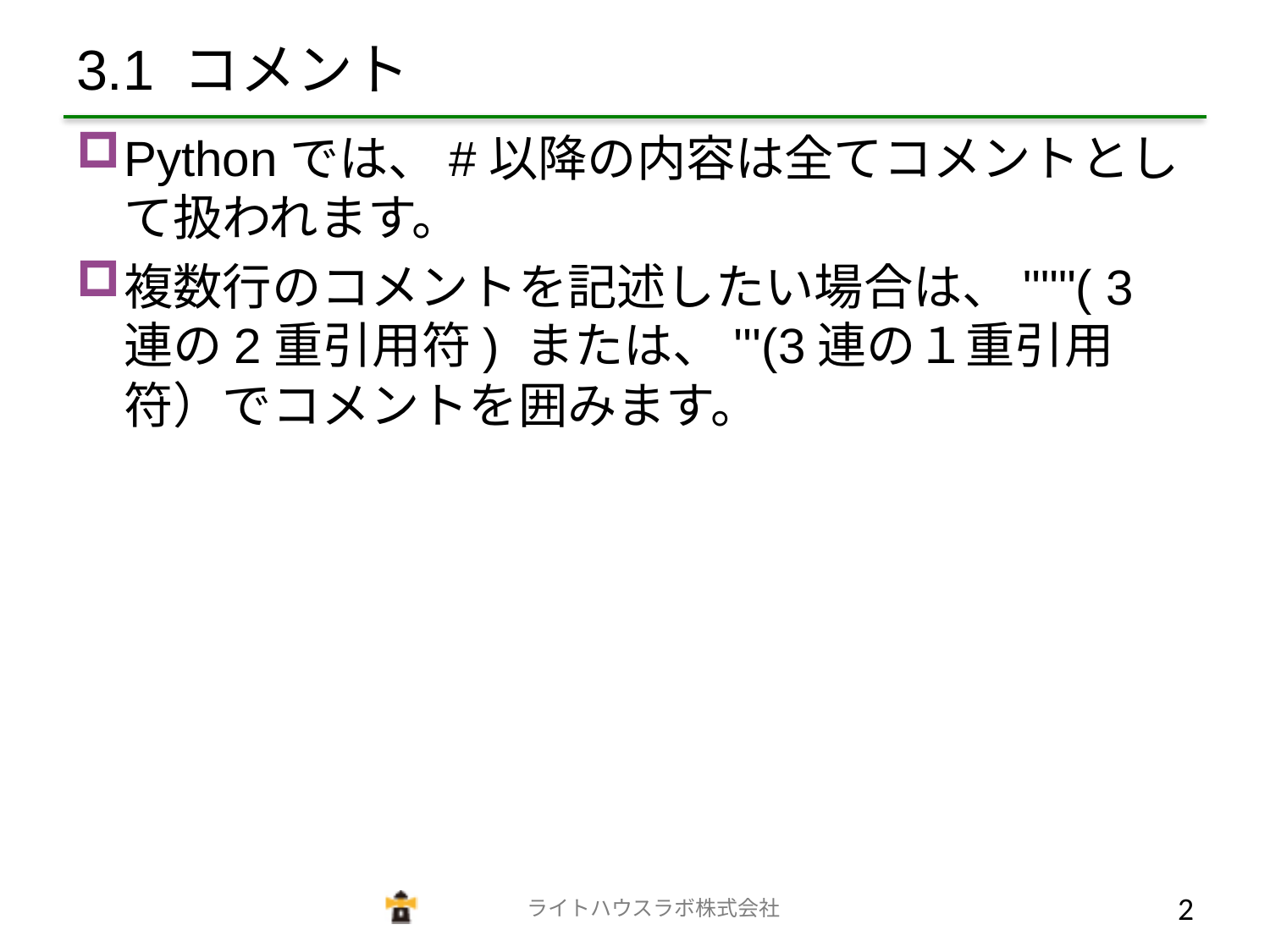

# 3.1 コメント
Pythonでは、#以降の内容は全てコメントとして扱われます。
複数行のコメントを記述したい場合は、"""( 3連の2重引用符) または、'''(3連の１重引用符）でコメントを囲みます。
　　　　　　　　　　　　　ライトハウスラボ株式会社
2